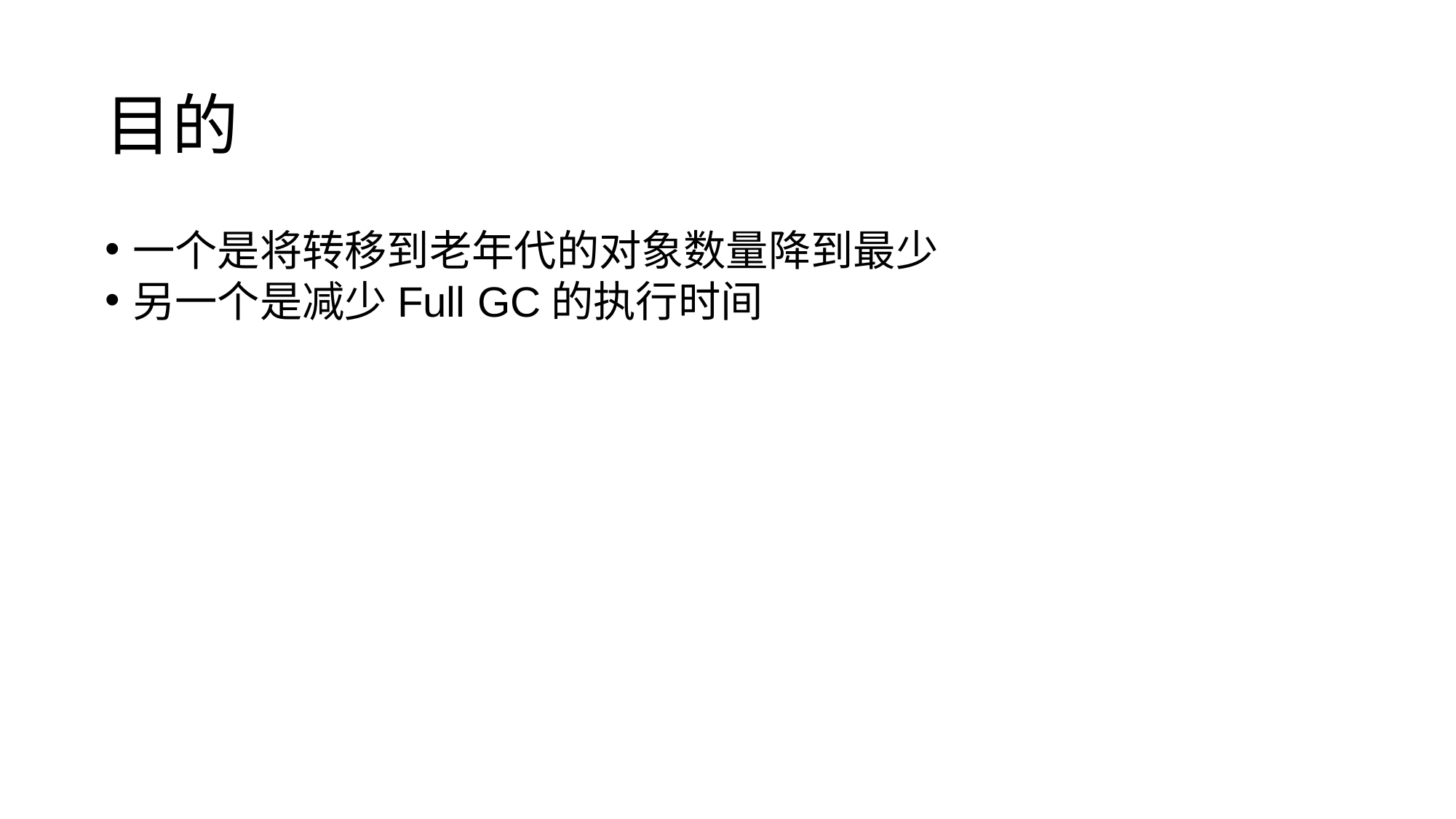

目的
一个是将转移到老年代的对象数量降到最少
另一个是减少Full GC的执行时间